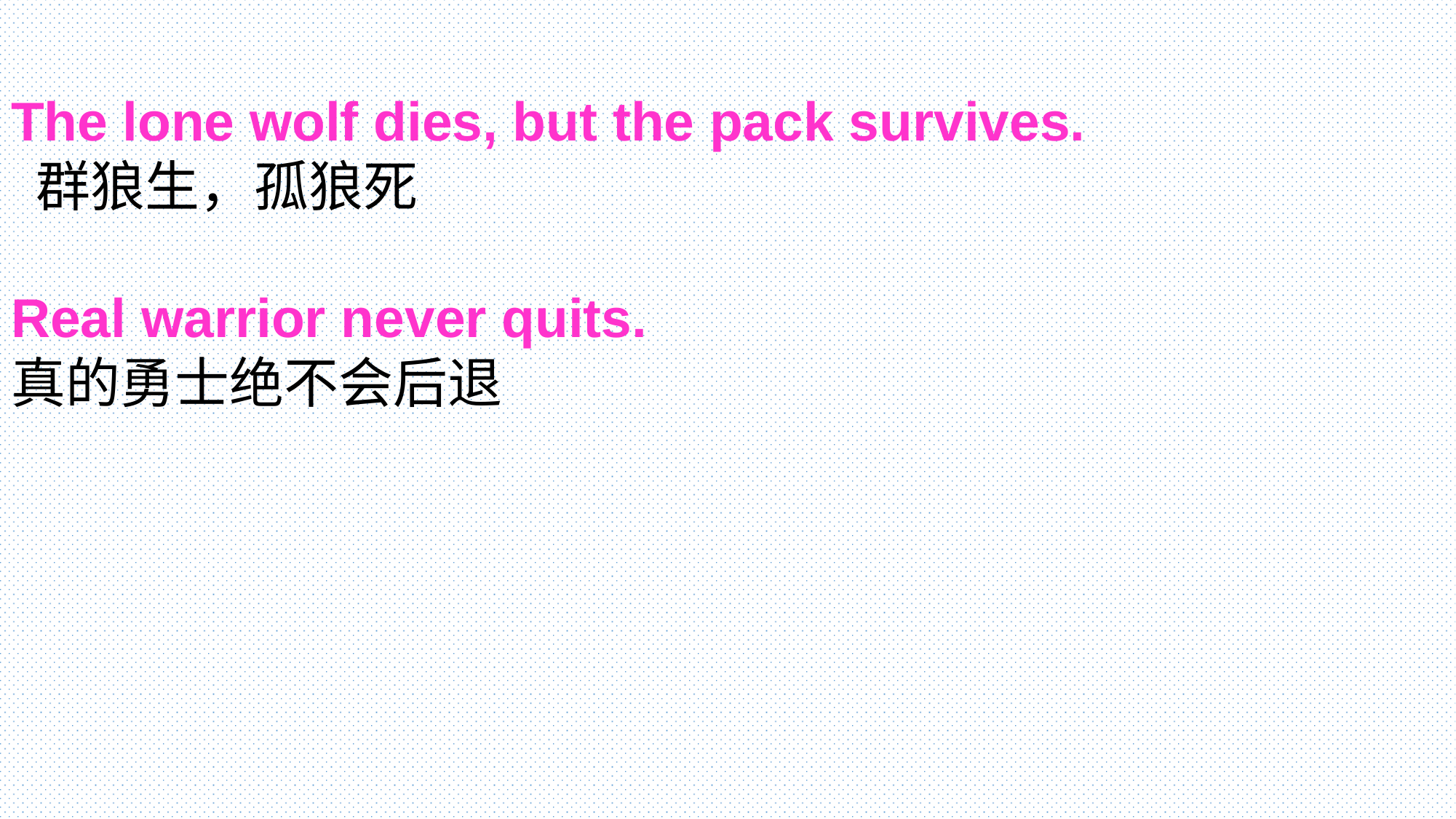

The lone wolf dies, but the pack survives.
 群狼生，孤狼死

Real warrior never quits.
真的勇士绝不会后退